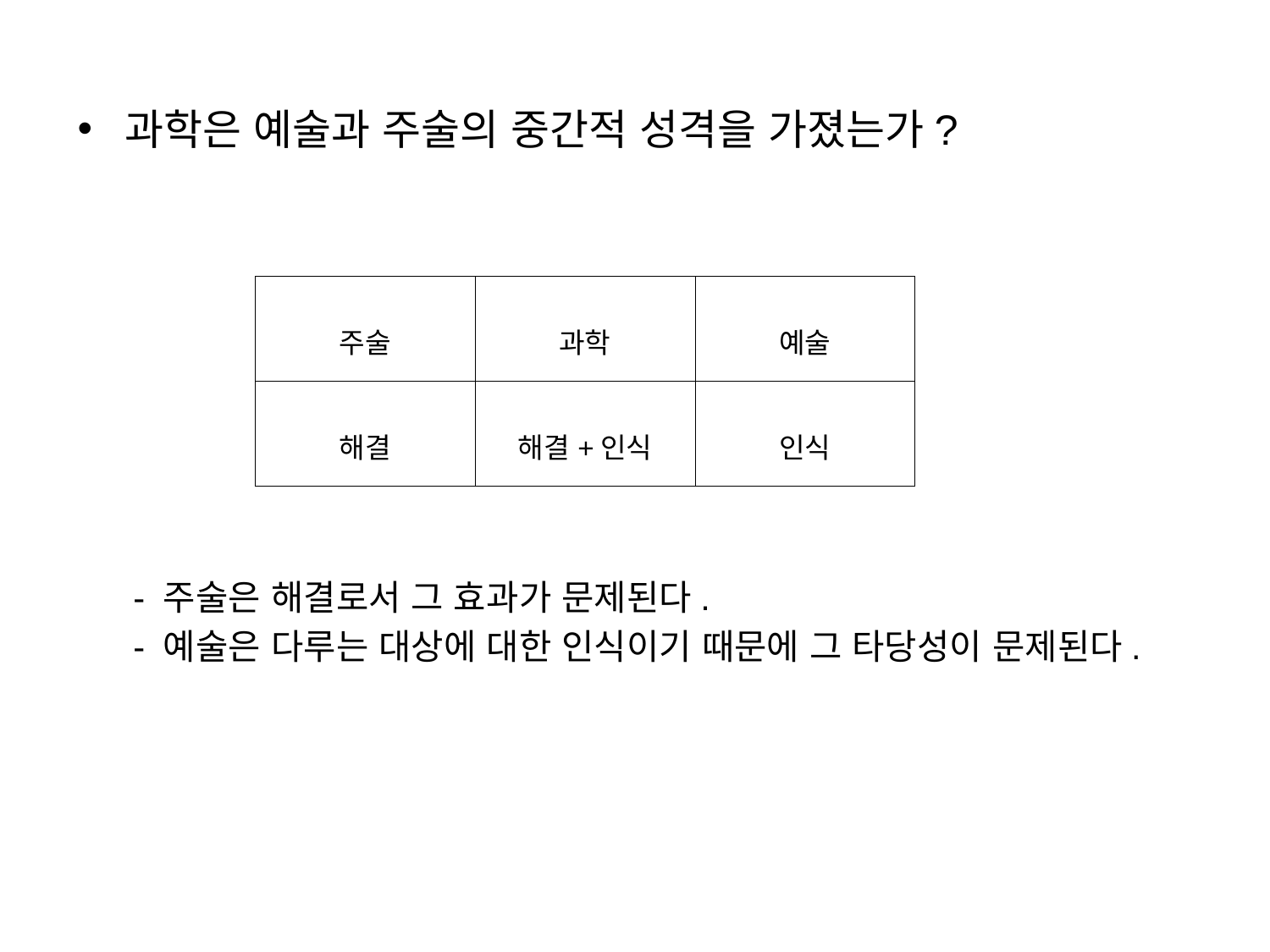

과학은 예술과 주술의 중간적 성격을 가졌는가?

- 주술은 해결로서 그 효과가 문제된다.
- 예술은 다루는 대상에 대한 인식이기 때문에 그 타당성이 문제된다.

| 주술 | 과학 | 예술 |
| --- | --- | --- |
| 해결 | 해결+인식 | 인식 |